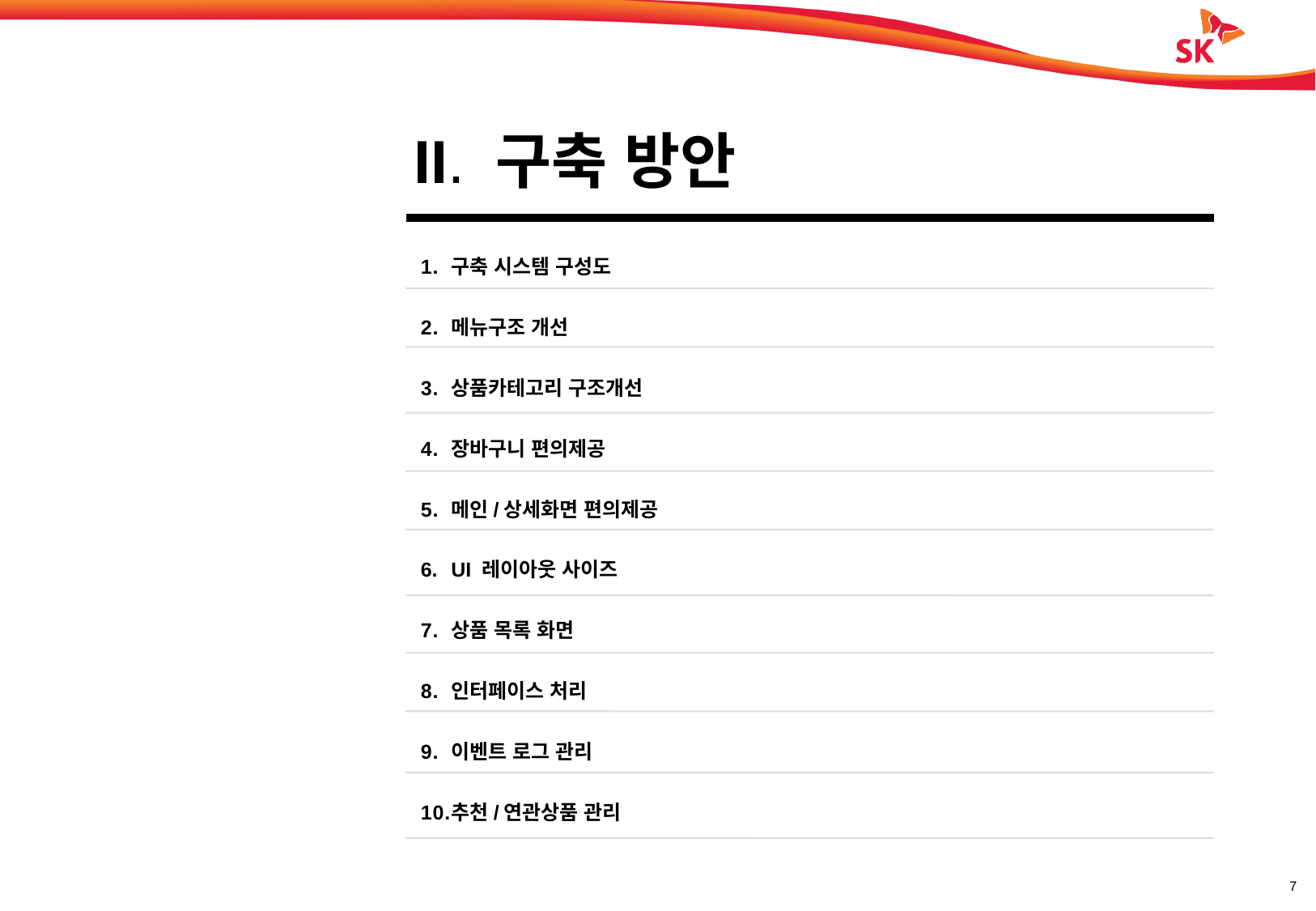

II. 구축 방안
구축 시스템 구성도
메뉴구조 개선
상품카테고리 구조개선
장바구니 편의제공
메인/상세화면 편의제공
UI 레이아웃 사이즈
상품 목록 화면
인터페이스 처리
이벤트 로그 관리
추천/연관상품 관리